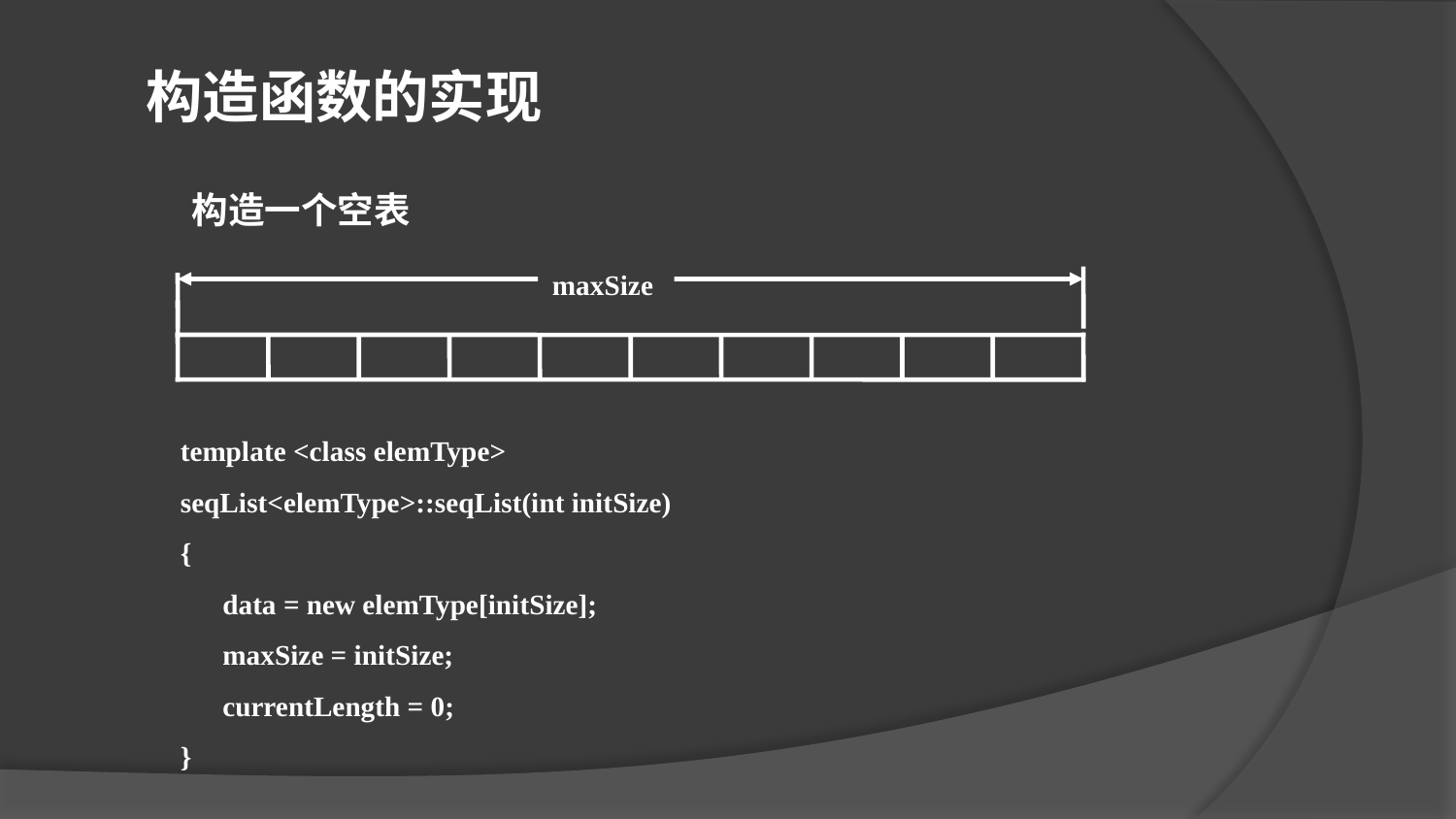

构造函数的实现
构造一个空表
maxSize

template <class elemType>
seqList<elemType>::seqList(int initSize)
{
      data = new elemType[initSize];
      maxSize = initSize;
      currentLength = 0;
}